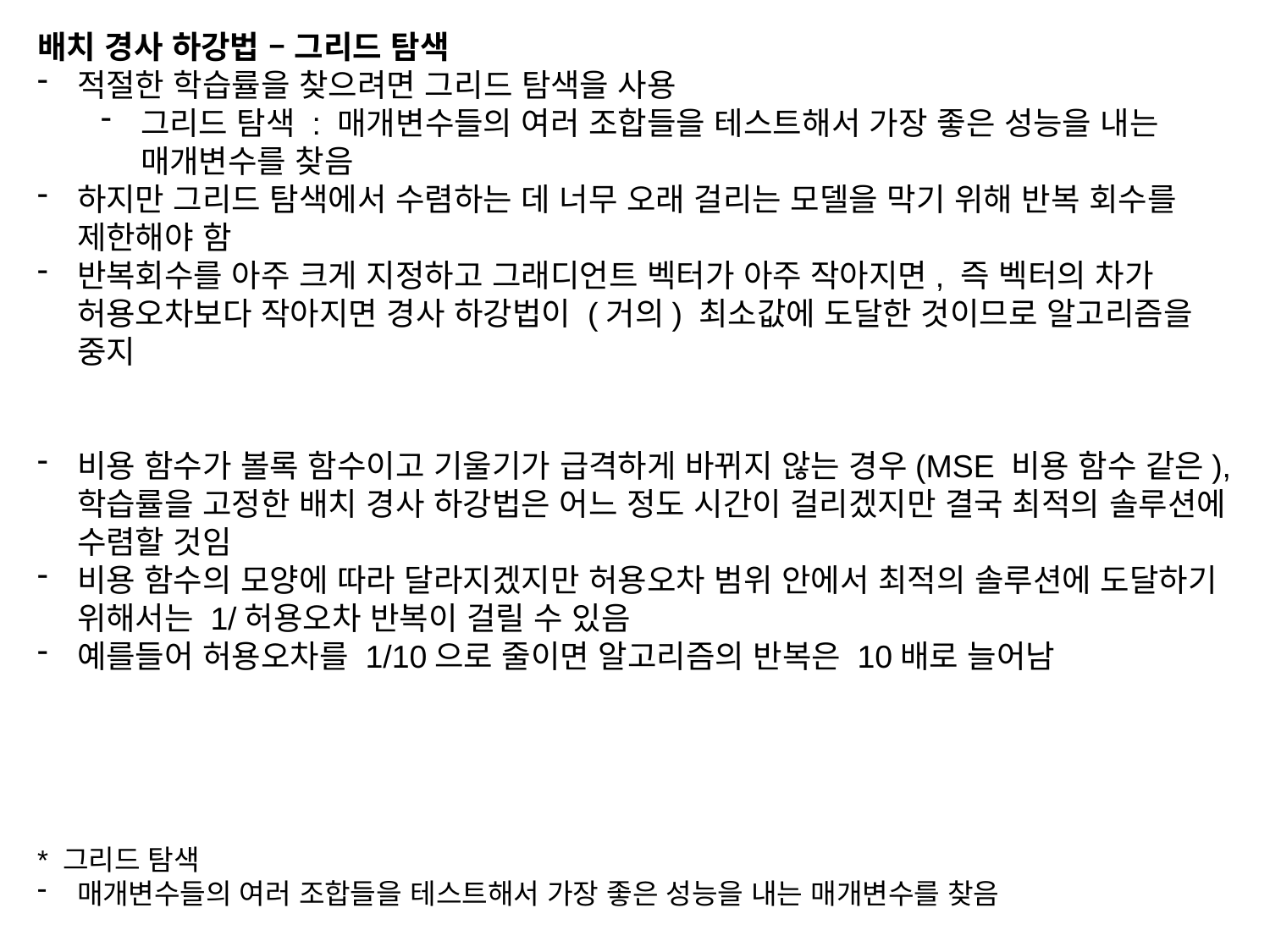

배치 경사 하강법 – 그리드 탐색
적절한 학습률을 찾으려면 그리드 탐색을 사용
그리드 탐색 : 매개변수들의 여러 조합들을 테스트해서 가장 좋은 성능을 내는 매개변수를 찾음
하지만 그리드 탐색에서 수렴하는 데 너무 오래 걸리는 모델을 막기 위해 반복 회수를 제한해야 함
반복회수를 아주 크게 지정하고 그래디언트 벡터가 아주 작아지면, 즉 벡터의 차가 허용오차보다 작아지면 경사 하강법이 (거의) 최소값에 도달한 것이므로 알고리즘을 중지

비용 함수가 볼록 함수이고 기울기가 급격하게 바뀌지 않는 경우(MSE 비용 함수 같은), 학습률을 고정한 배치 경사 하강법은 어느 정도 시간이 걸리겠지만 결국 최적의 솔루션에 수렴할 것임
비용 함수의 모양에 따라 달라지겠지만 허용오차 범위 안에서 최적의 솔루션에 도달하기 위해서는 1/허용오차 반복이 걸릴 수 있음
예를들어 허용오차를 1/10으로 줄이면 알고리즘의 반복은 10배로 늘어남
* 그리드 탐색
매개변수들의 여러 조합들을 테스트해서 가장 좋은 성능을 내는 매개변수를 찾음